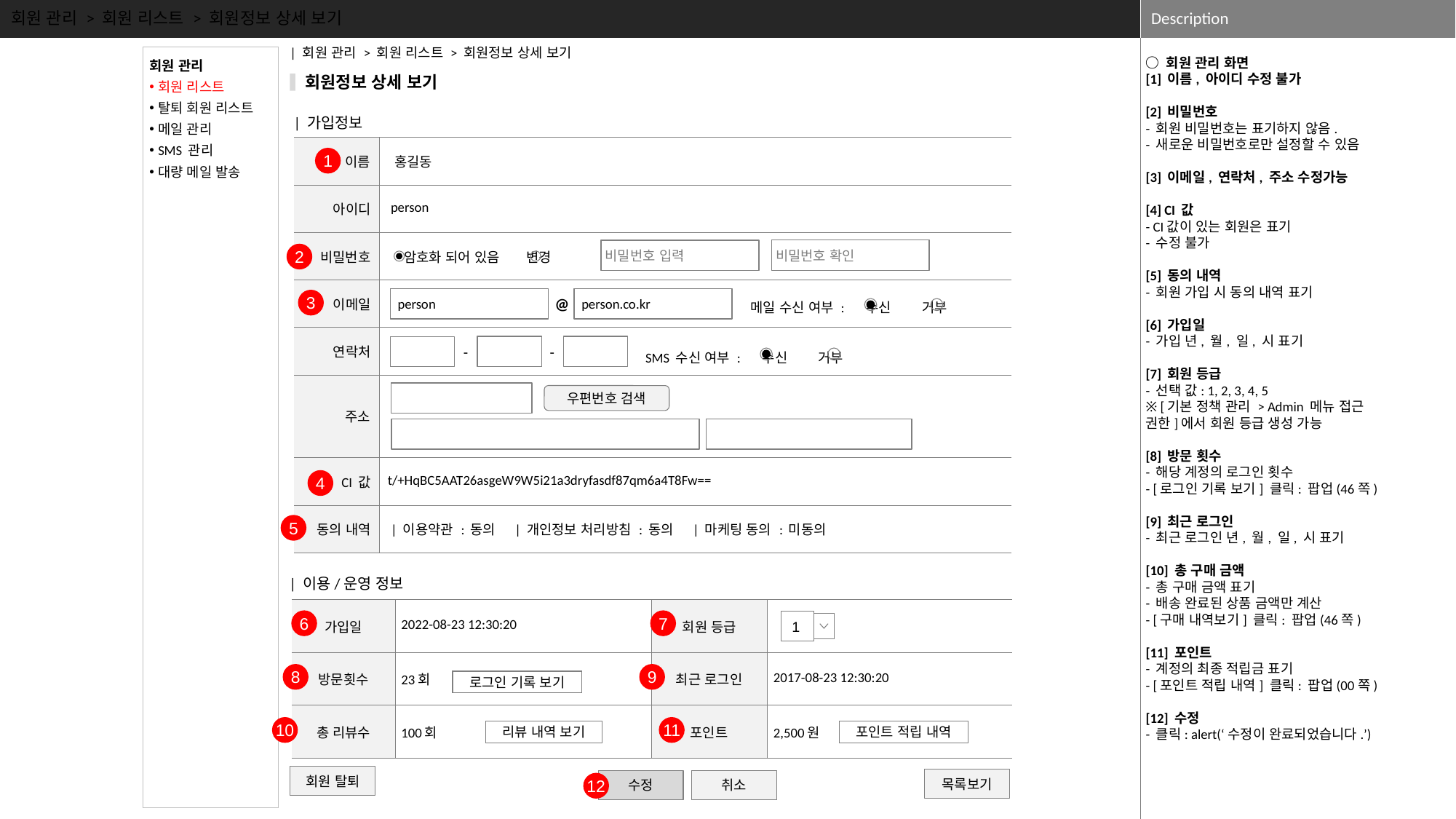

회원 관리 > 회원 리스트 > 회원정보 상세 보기

○ 회원 관리 화면
[1] 이름, 아이디 수정 불가

[2] 비밀번호
- 회원 비밀번호는 표기하지 않음.
- 새로운 비밀번호로만 설정할 수 있음

[3] 이메일, 연락처, 주소 수정가능

[4] CI 값
- CI값이 있는 회원은 표기
- 수정 불가

[5] 동의 내역
- 회원 가입 시 동의 내역 표기

[6] 가입일
- 가입 년, 월, 일, 시 표기

[7] 회원 등급
- 선택 값: 1, 2, 3, 4, 5
※ [기본 정책 관리 > Admin 메뉴 접근 권한]에서 회원 등급 생성 가능

[8] 방문 횟수
- 해당 계정의 로그인 횟수
- [로그인 기록 보기] 클릭: 팝업(46쪽)

[9] 최근 로그인
- 최근 로그인 년, 월, 일, 시 표기

[10] 총 구매 금액
- 총 구매 금액 표기
- 배송 완료된 상품 금액만 계산
- [구매 내역보기] 클릭: 팝업(46쪽)

[11] 포인트
- 계정의 최종 적립금 표기
- [포인트 적립 내역] 클릭: 팝업(00쪽)

[12] 수정
- 클릭: alert(‘수정이 완료되었습니다.’)

| 회원 관리 > 회원 리스트 > 회원정보 상세 보기
회원 관리
회원 리스트
탈퇴 회원 리스트
메일 관리
SMS 관리
대량 메일 발송
회원정보 상세 보기

| 가입정보
| 이름 | 홍길동 |
| --- | --- |
| 아이디 | person |
| 비밀번호 | 암호화 되어 있음 변경 |
| 이메일 |  |
| 연락처 |  |
| 주소 |  |
| CI 값 | t/+HqBC5AAT26asgeW9W5i21a3dryfasdf87qm6a4T8Fw== |
| 동의 내역 | | 이용약관 : 동의 | 개인정보 처리방침 : 동의 | 마케팅 동의 : 미동의 |
1
비밀번호 확인
비밀번호 입력
2

메일 수신 여부 :      수신        거부
@
 person
 person.co.kr
3

SMS 수신 여부 :      수신        거부

-
-

우편번호 검색

4
5
| 이용/운영 정보
| 가입일 | 2022-08-23 12:30:20 | 회원 등급 |  |
| --- | --- | --- | --- |
| 방문횟수 | 23회 | 최근 로그인 | 2017-08-23 12:30:20 |
| 총 리뷰수 | 100회 | 포인트 | 2,500원 |
6
7
1

8
9
로그인 기록 보기
10
11
리뷰 내역 보기
포인트 적립 내역
회원 탈퇴
목록보기
수정
취소
12